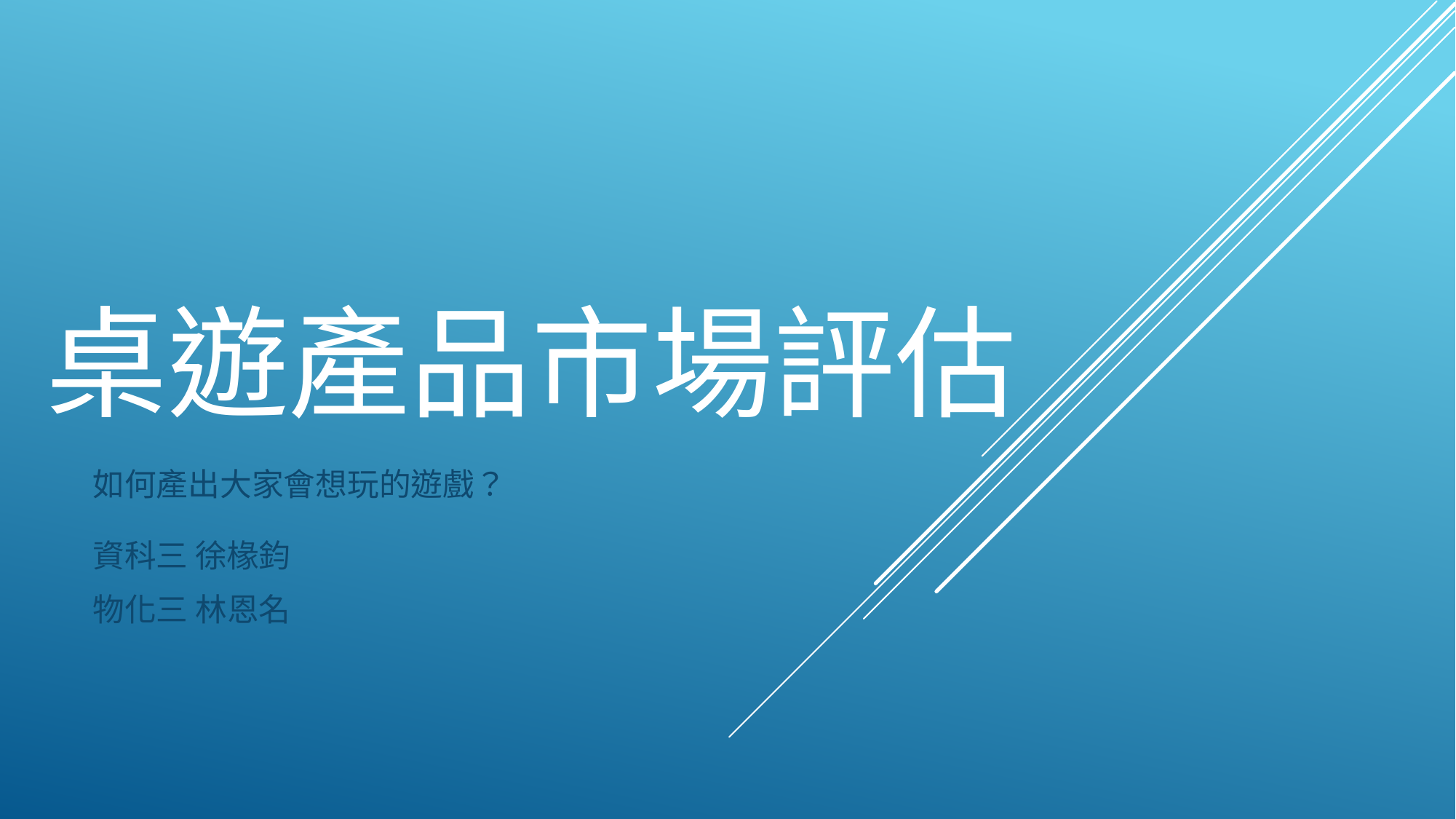

# 桌遊產品市場評估
如何產出大家會想玩的遊戲？

資科三 徐椽鈞
物化三 林恩名